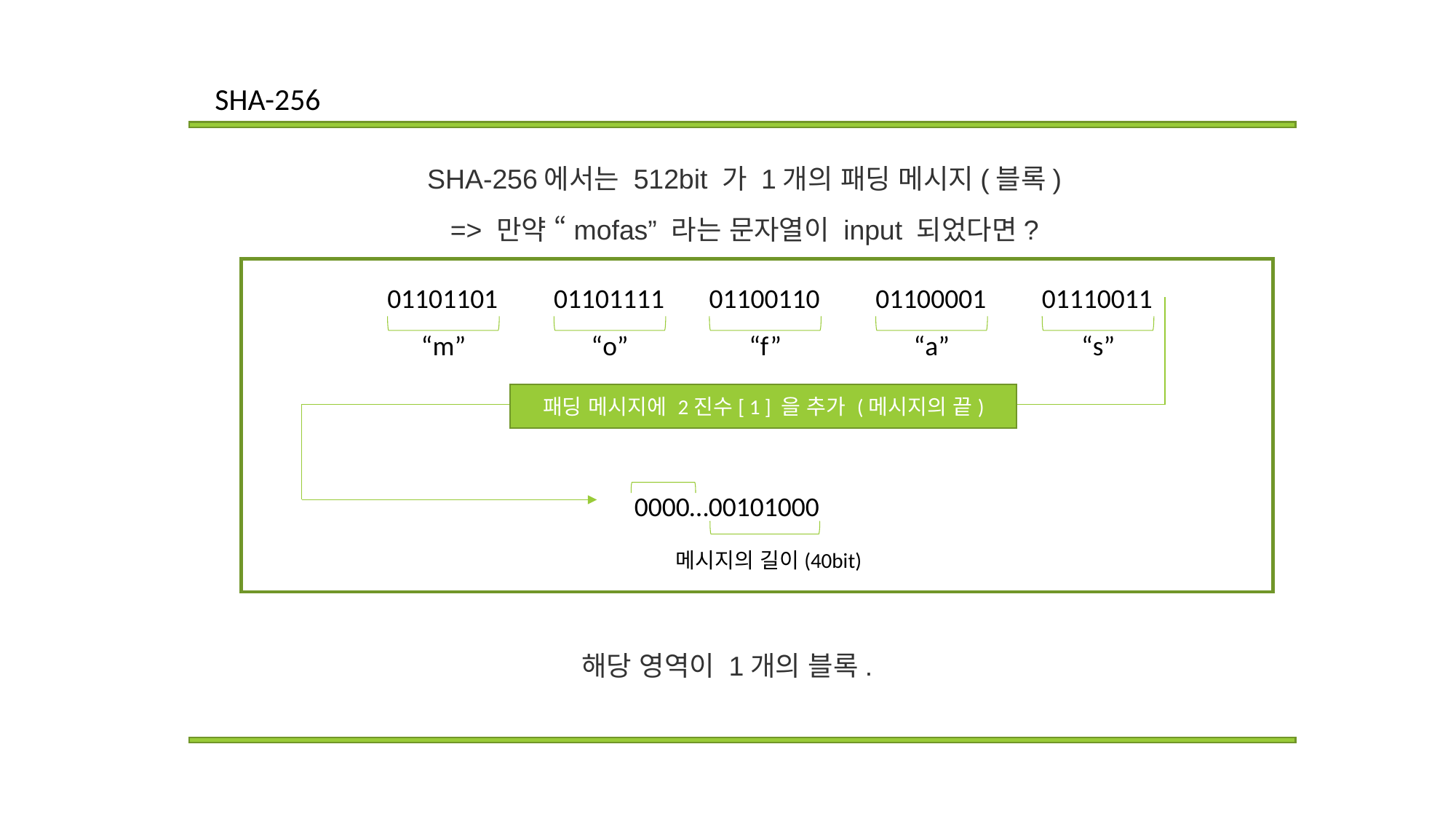

SHA-256

SHA-256에서는 512bit 가 1개의 패딩 메시지(블록)
=> 만약 “mofas” 라는 문자열이 input 되었다면?

01101101
01101111
01100110
01100001
01110011
“m”
“o”
“f”
“a”
“s”
패딩 메시지에 2진수[ 1 ] 을 추가 (메시지의 끝)

0000…00101000
메시지의 길이(40bit)
해당 영역이 1개의 블록.